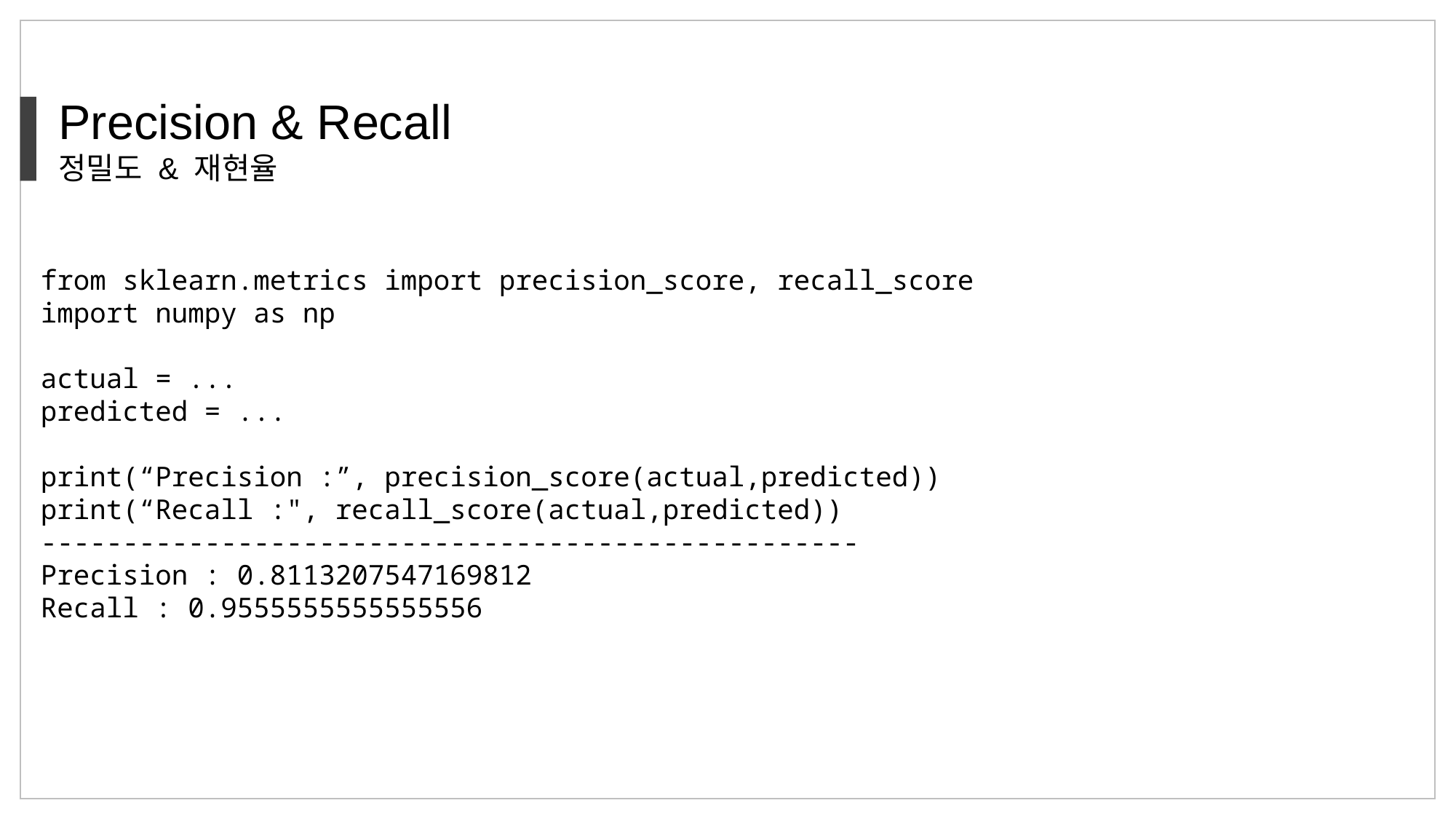

Precision & Recall
정밀도 & 재현율

from sklearn.metrics import precision_score, recall_score
import numpy as np

actual = ...
predicted = ...

print(“Precision :”, precision_score(actual,predicted))
print(“Recall :", recall_score(actual,predicted))
--------------------------------------------------
Precision : 0.8113207547169812
Recall : 0.9555555555555556